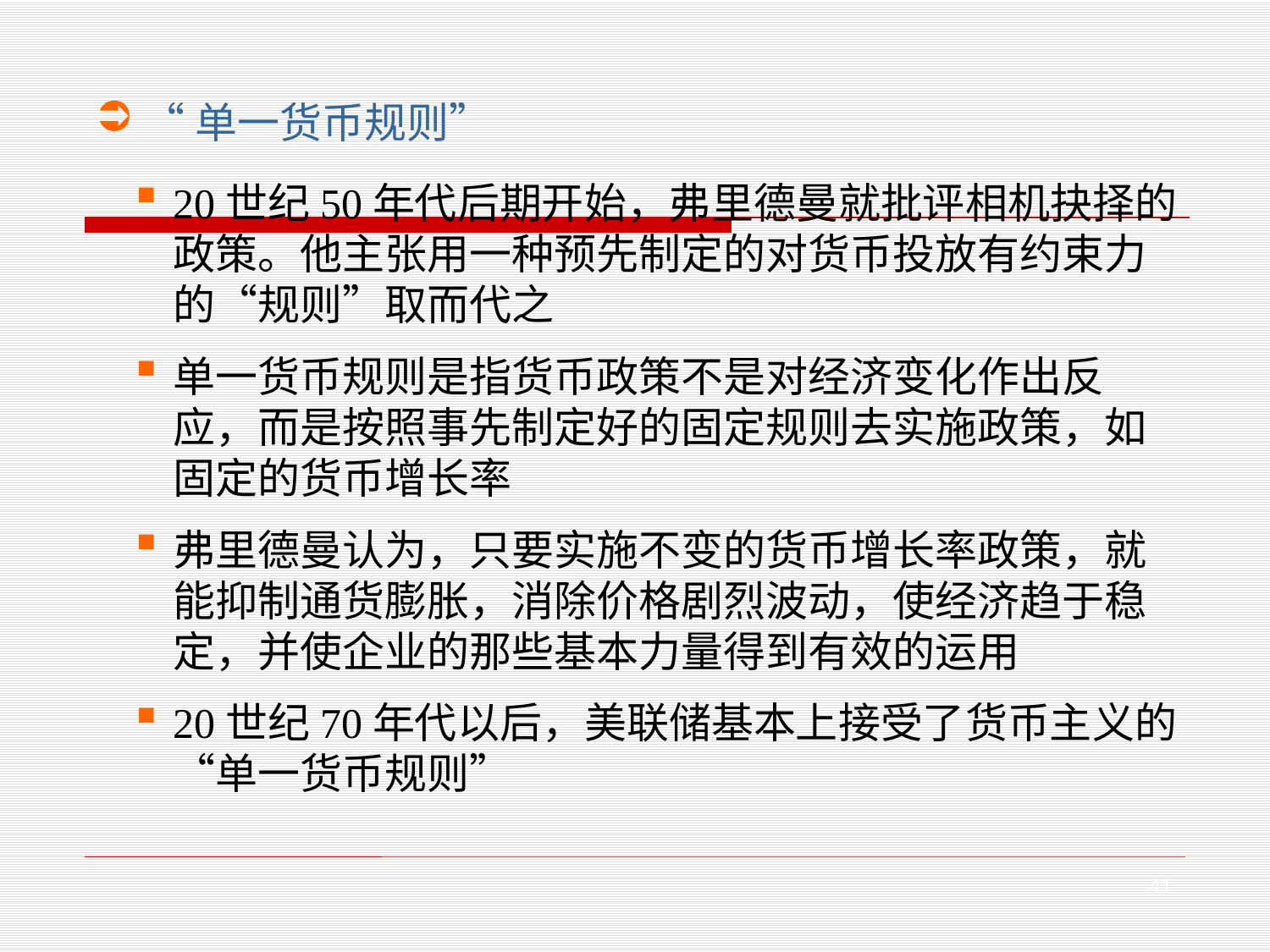

“单一货币规则”
20世纪50年代后期开始，弗里德曼就批评相机抉择的政策。他主张用一种预先制定的对货币投放有约束力的“规则”取而代之
单一货币规则是指货币政策不是对经济变化作出反应，而是按照事先制定好的固定规则去实施政策，如固定的货币增长率
弗里德曼认为，只要实施不变的货币增长率政策，就能抑制通货膨胀，消除价格剧烈波动，使经济趋于稳定，并使企业的那些基本力量得到有效的运用
20世纪70年代以后，美联储基本上接受了货币主义的“单一货币规则”
41